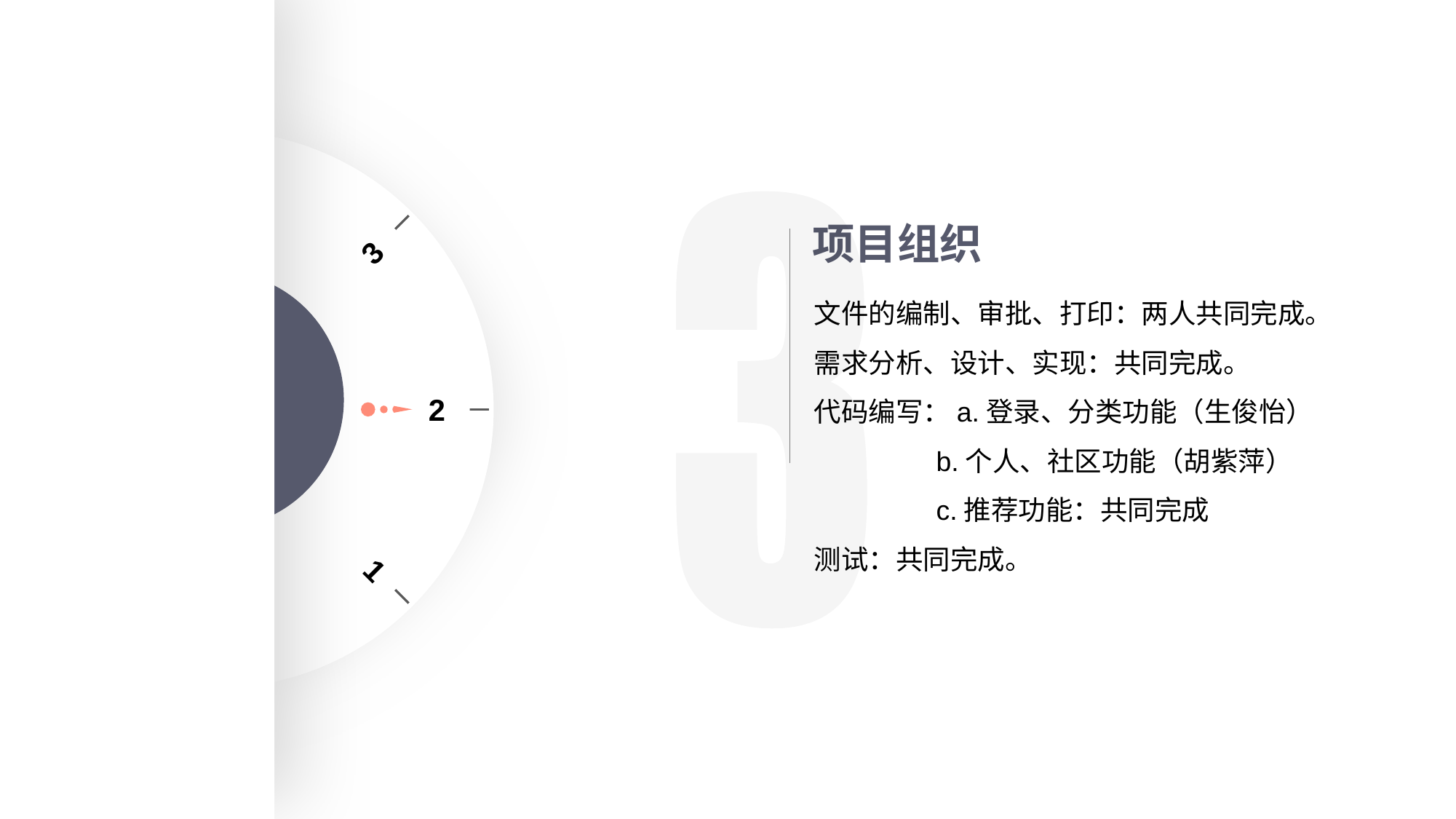

3
4
2
5
1
6
8
7

项目组织
文件的编制、审批、打印：两人共同完成。
需求分析、设计、实现：共同完成。
代码编写：a.登录、分类功能（生俊怡）
                b.个人、社区功能（胡紫萍）
                c.推荐功能：共同完成
测试：共同完成。